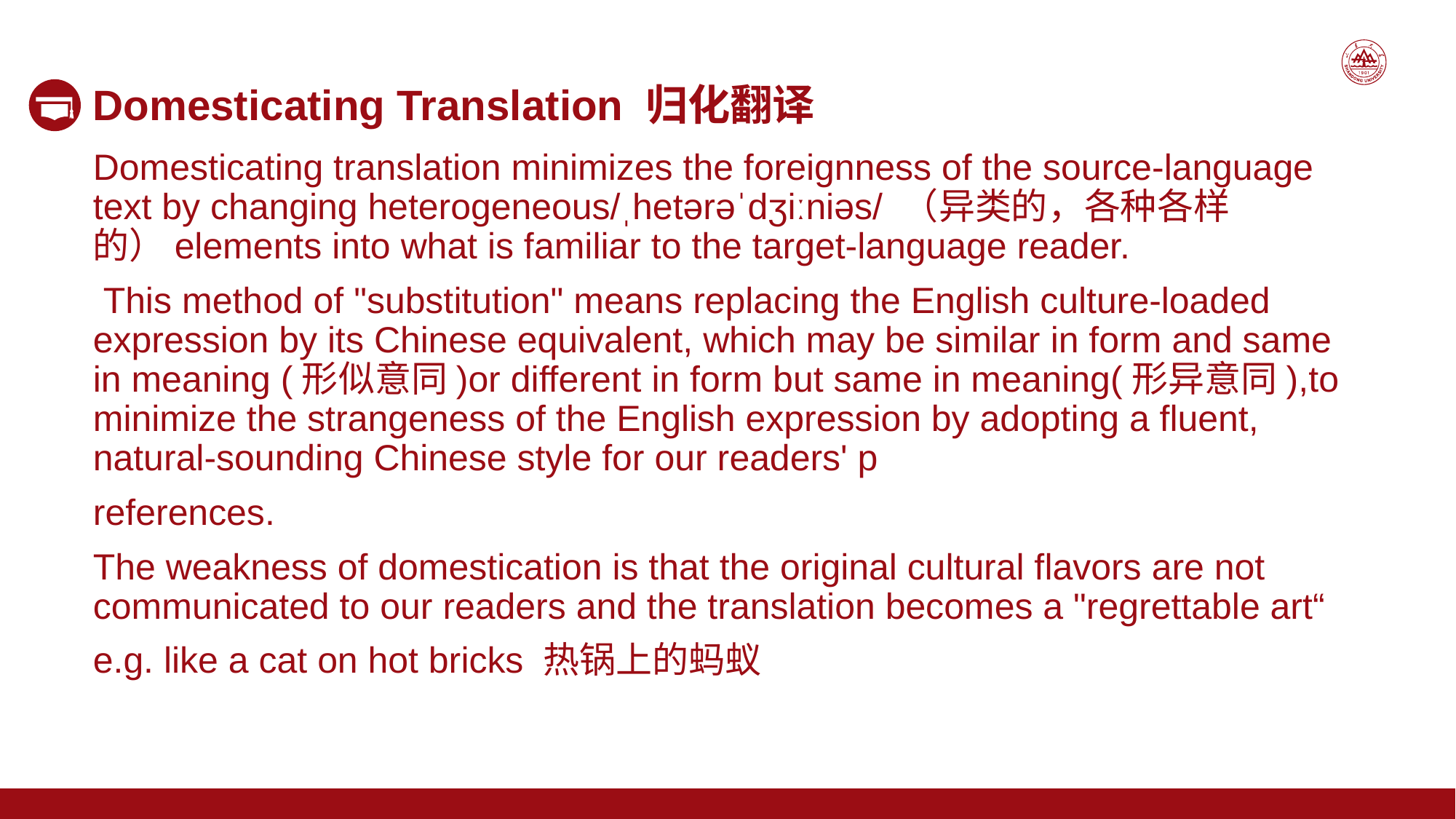

Domesticating Translation 归化翻译
Domesticating translation minimizes the foreignness of the source-language text by changing heterogeneous/ˌhetərəˈdʒiːniəs/ （异类的，各种各样的）elements into what is familiar to the target-language reader.
 This method of "substitution" means replacing the English culture-loaded expression by its Chinese equivalent, which may be similar in form and same in meaning (形似意同)or different in form but same in meaning(形异意同),to minimize the strangeness of the English expression by adopting a fluent, natural-sounding Chinese style for our readers' p
references.
The weakness of domestication is that the original cultural flavors are not communicated to our readers and the translation becomes a "regrettable art“
e.g. like a cat on hot bricks 热锅上的蚂蚁